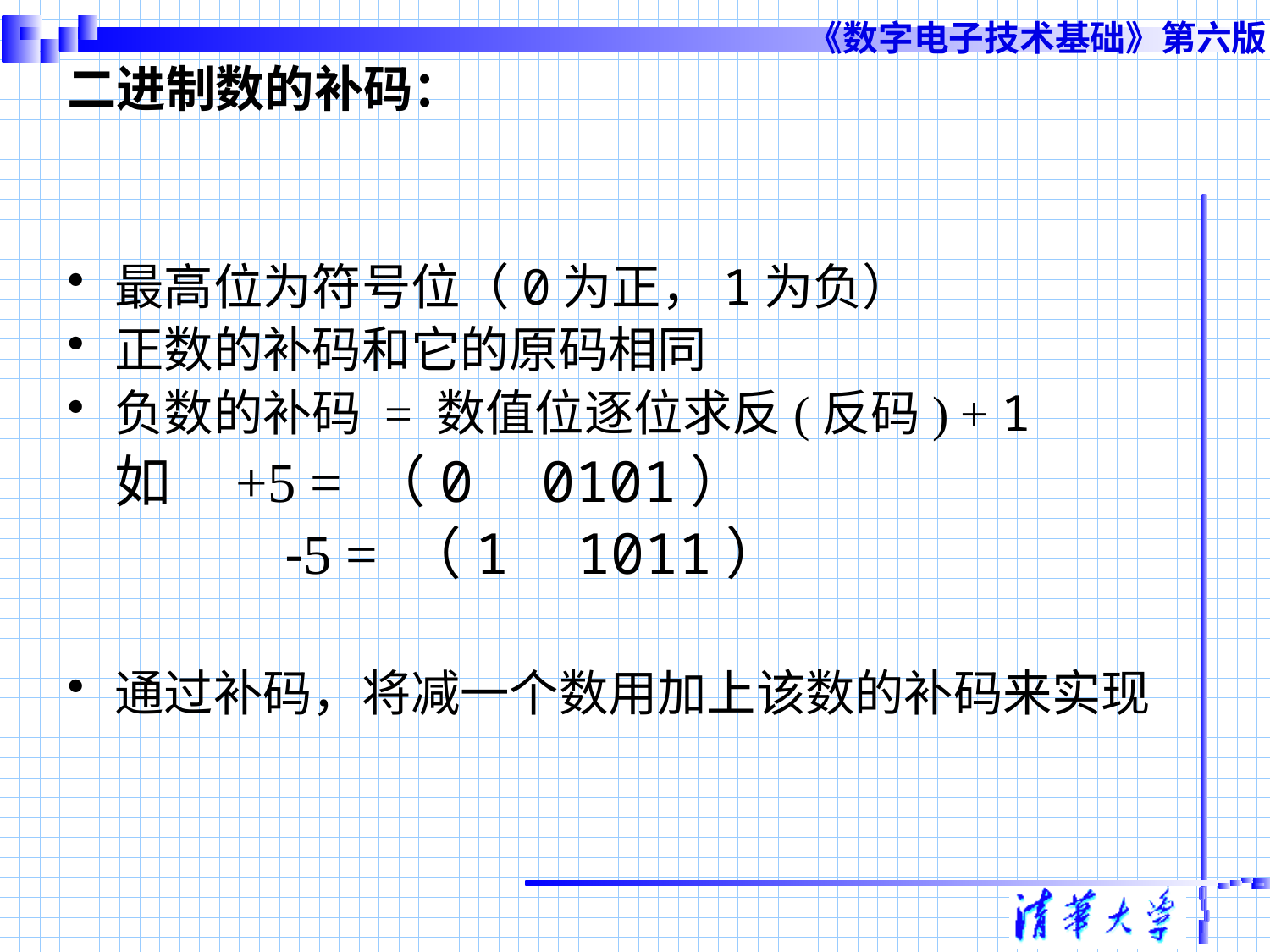

# 二进制数的补码：
最高位为符号位（0为正，1为负）
正数的补码和它的原码相同
负数的补码 = 数值位逐位求反(反码) + 1
	如    +5 = （0  0101）
		   -5 = （1  1011）

通过补码，将减一个数用加上该数的补码来实现